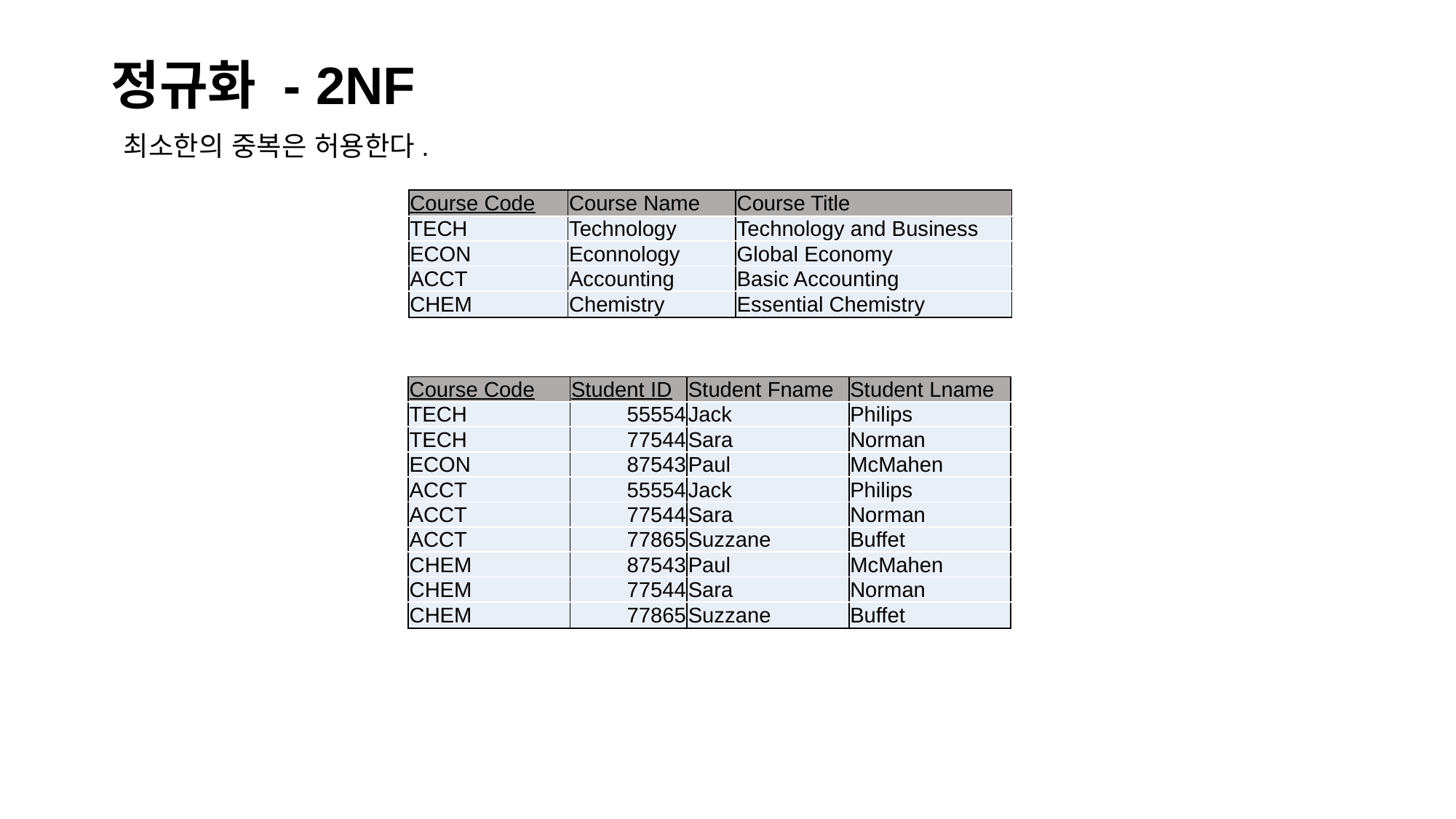

# 정규화 - 2NF
최소한의 중복은 허용한다.
| Course Code | Course Name | Course Title |
| --- | --- | --- |
| TECH | Technology | Technology and Business |
| ECON | Econnology | Global Economy |
| ACCT | Accounting | Basic Accounting |
| CHEM | Chemistry | Essential Chemistry |
| Course Code | Student ID | Student Fname | Student Lname |
| --- | --- | --- | --- |
| TECH | 55554 | Jack | Philips |
| TECH | 77544 | Sara | Norman |
| ECON | 87543 | Paul | McMahen |
| ACCT | 55554 | Jack | Philips |
| ACCT | 77544 | Sara | Norman |
| ACCT | 77865 | Suzzane | Buffet |
| CHEM | 87543 | Paul | McMahen |
| CHEM | 77544 | Sara | Norman |
| CHEM | 77865 | Suzzane | Buffet |